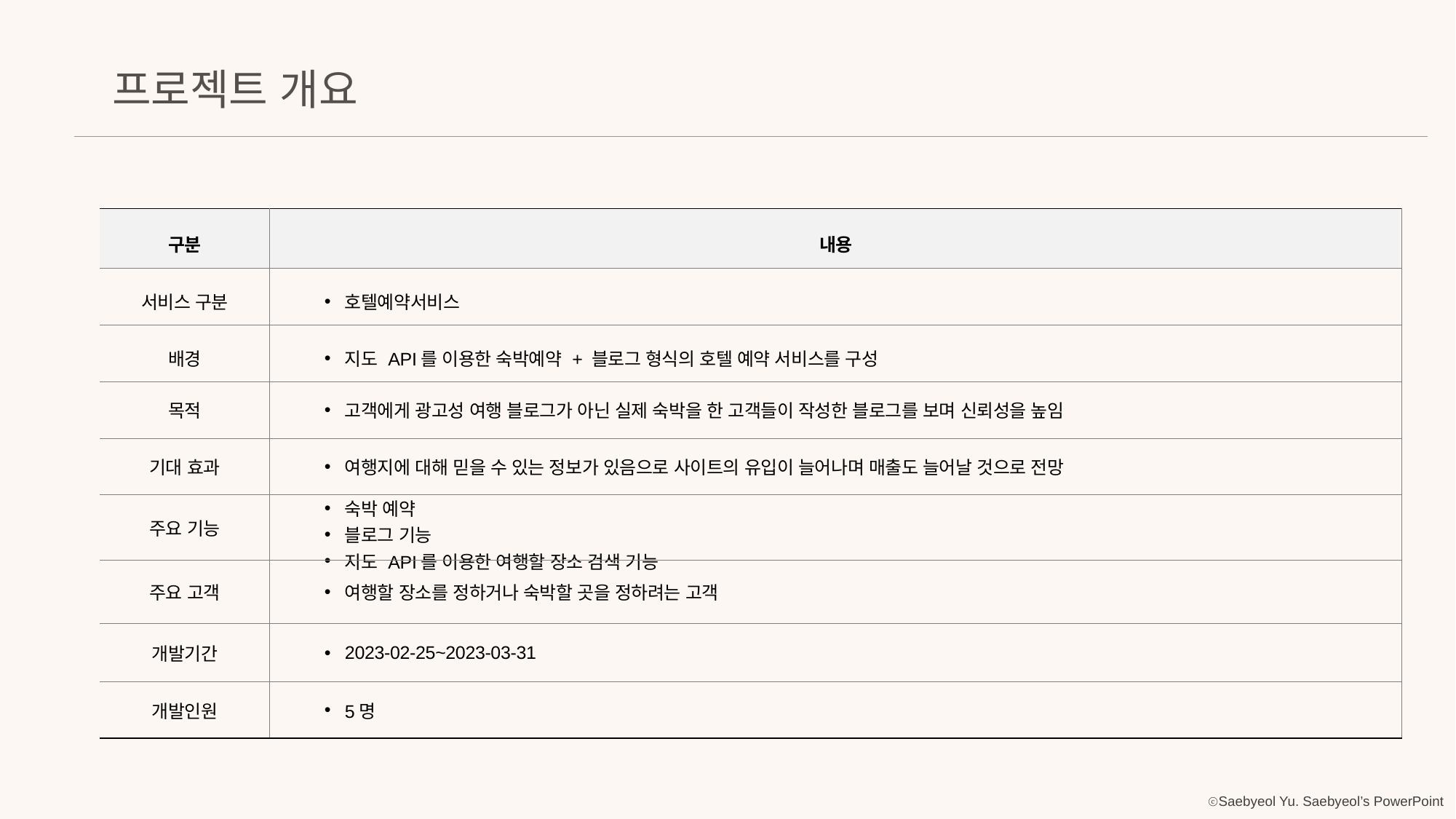

프로젝트 개요
| 구분 | 내용 |
| --- | --- |
| 서비스 구분 | 호텔예약서비스 |
| 배경 | 지도 API를 이용한 숙박예약 + 블로그 형식의 호텔 예약 서비스를 구성 |
| 목적 | 고객에게 광고성 여행 블로그가 아닌 실제 숙박을 한 고객들이 작성한 블로그를 보며 신뢰성을 높임 |
| 기대 효과 | 여행지에 대해 믿을 수 있는 정보가 있음으로 사이트의 유입이 늘어나며 매출도 늘어날 것으로 전망 |
| 주요 기능 | 숙박 예약 블로그 기능 지도 API를 이용한 여행할 장소 검색 기능 |
| 주요 고객 | 여행할 장소를 정하거나 숙박할 곳을 정하려는 고객 |
| 개발기간 | 2023-02-25~2023-03-31 |
| 개발인원 | 5명 |